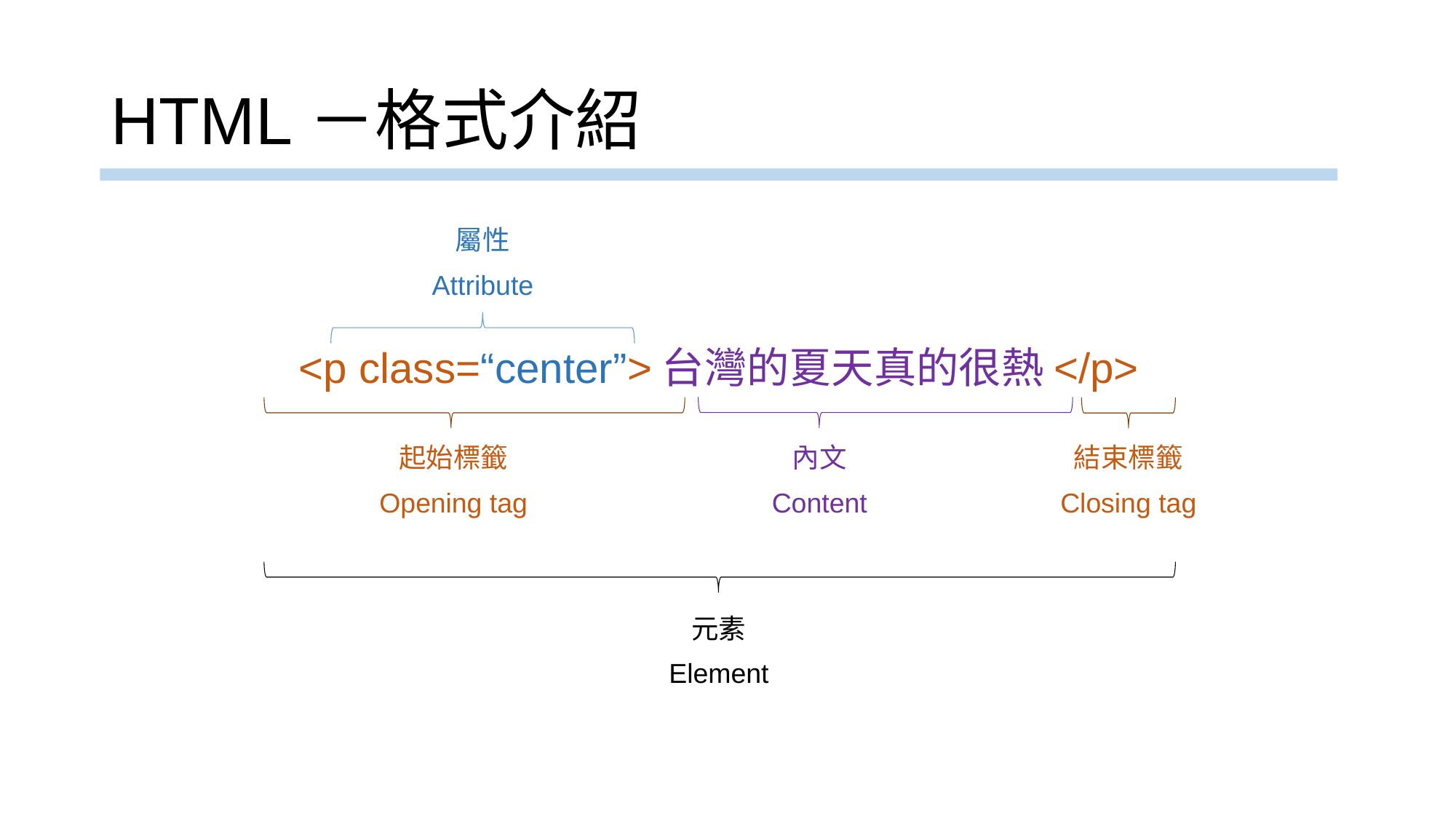

# HTML－格式介紹

屬性
Attribute

<p class=“center”>台灣的夏天真的很熱</p>

起始標籤
Opening tag
內文
Content
結束標籤
Closing tag
元素
Element